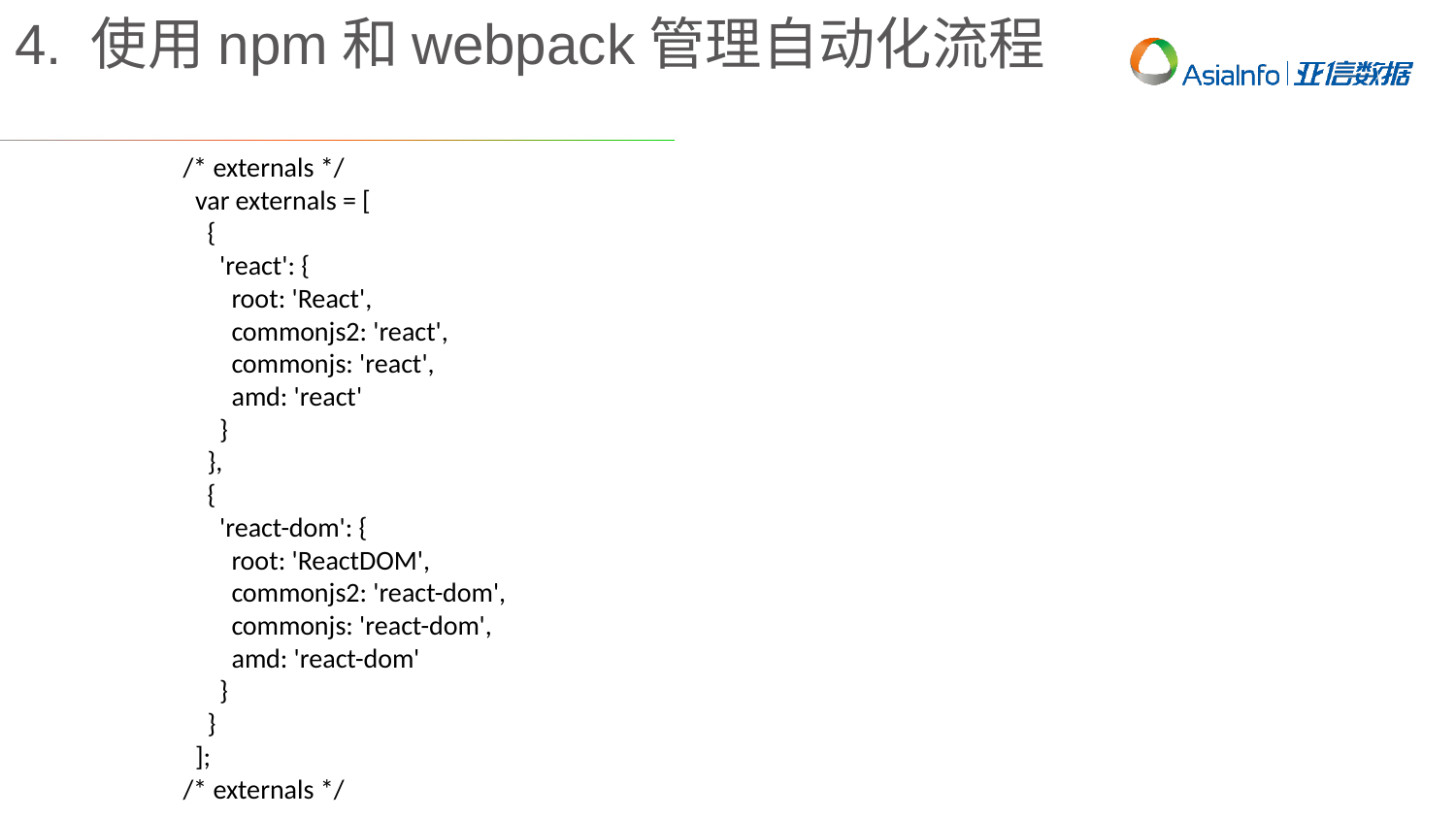

4. 使用npm和webpack管理自动化流程
/* externals */
  var externals = [
    {
      'react': {
        root: 'React',
        commonjs2: 'react',
        commonjs: 'react',
        amd: 'react'
      }
    },
    {
      'react-dom': {
        root: 'ReactDOM',
        commonjs2: 'react-dom',
        commonjs: 'react-dom',
        amd: 'react-dom'
      }
    }
  ];
/* externals */